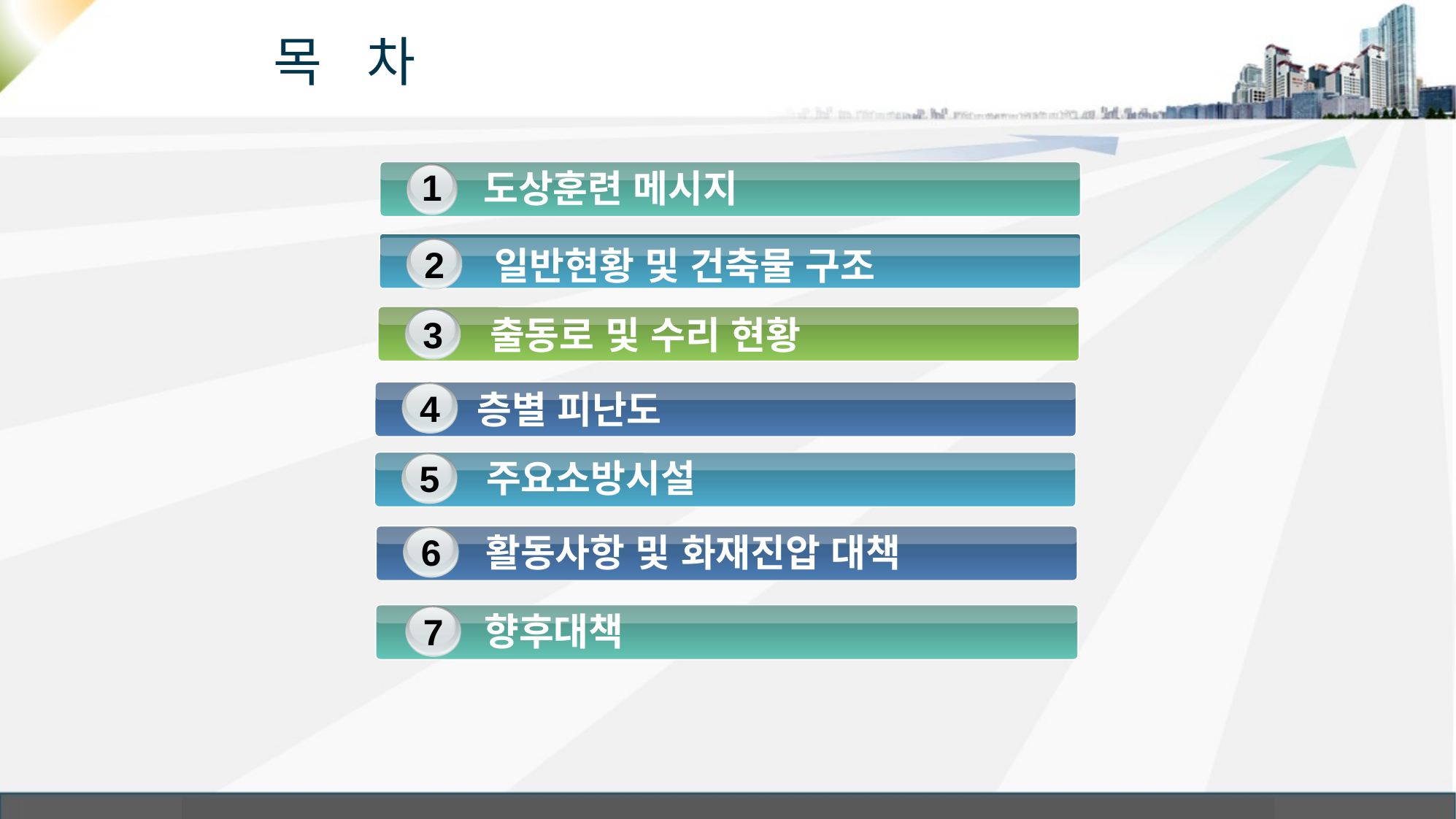

# 목   차
도상훈련 메시지

1

2
  일반현황 및 건축물 구조

3

출동로 및 수리 현황
4

층별 피난도
 주요소방시설
5

 활동사항 및 화재진압 대책
6

 화재진압상 문제점 및 고려사항
향후대책
7